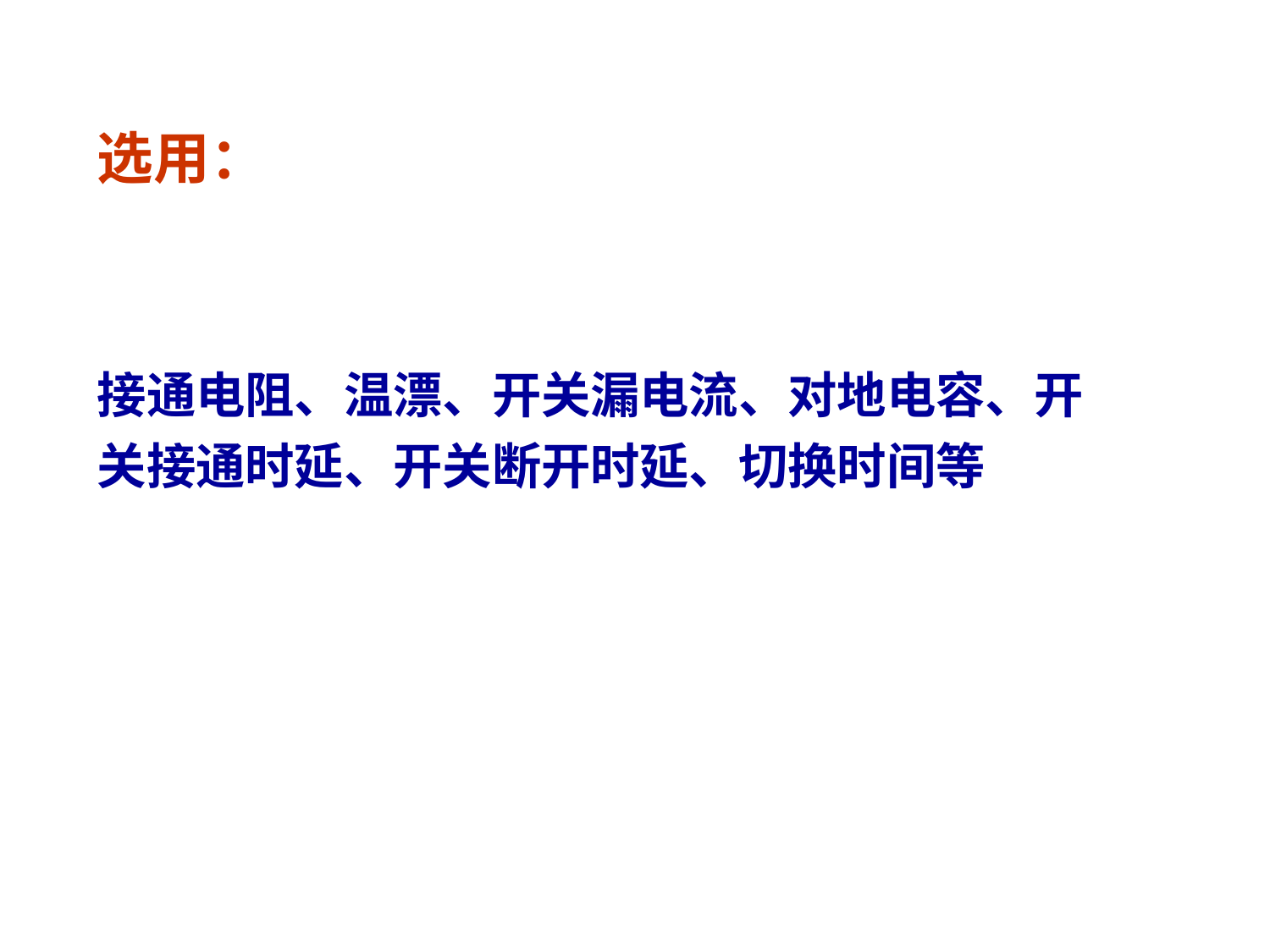

选用：
接通电阻、温漂、开关漏电流、对地电容、开关接通时延、开关断开时延、切换时间等